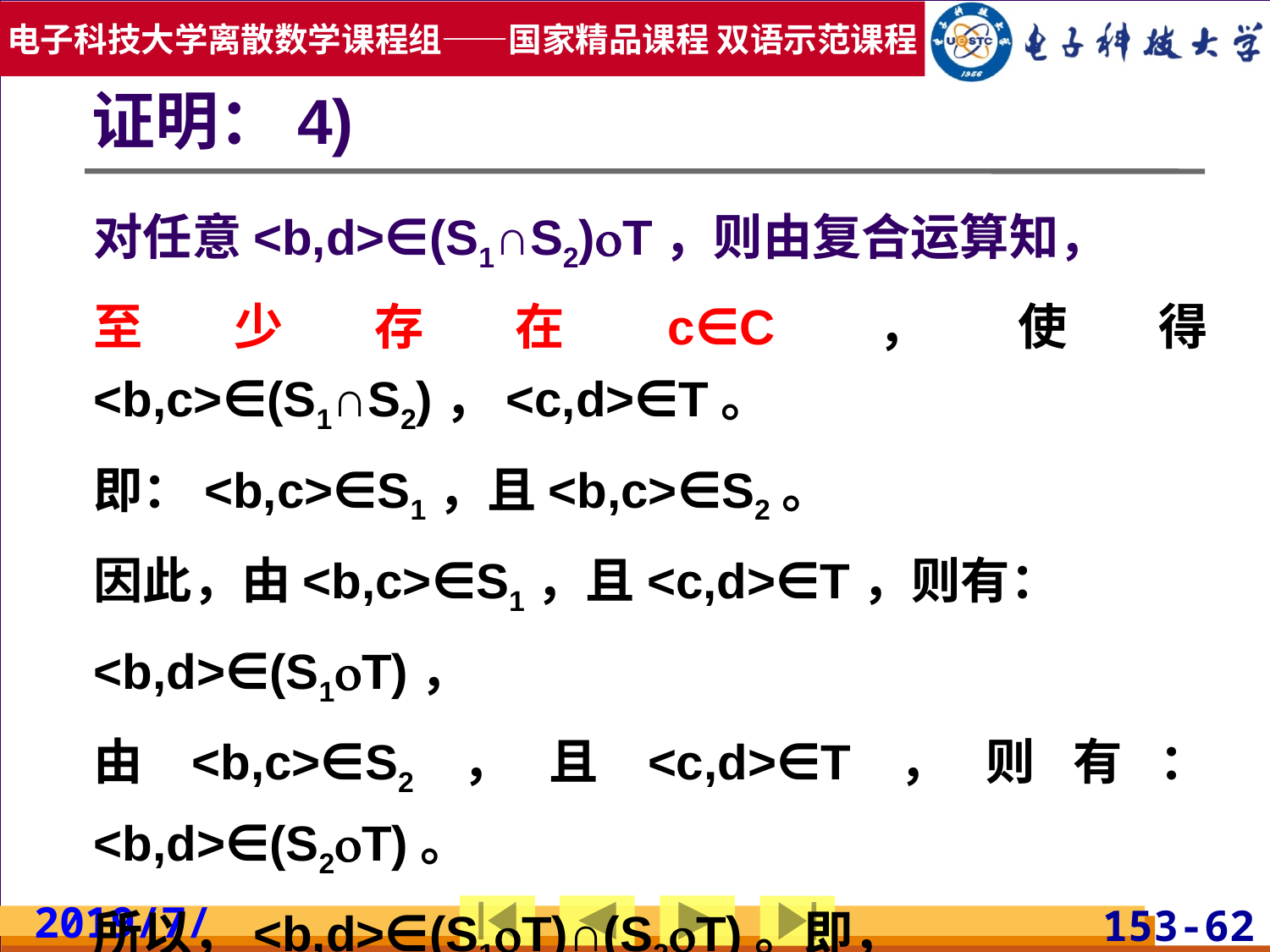

# 证明：4)
对任意<b,d>∈(S1∩S2)οT，则由复合运算知，
至少存在c∈C，使得<b,c>∈(S1∩S2)，<c,d>∈T。
即：<b,c>∈S1，且<b,c>∈S2。
因此，由<b,c>∈S1，且<c,d>∈T，则有：
<b,d>∈(S1οT)，
由<b,c>∈S2，且<c,d>∈T，则有：<b,d>∈(S2οT)。
所以，<b,d>∈(S1οT)∩(S2οT)。即，
(S1∩S2)οT⊆(S1οT)∩(S2οT)。
2019/7/3